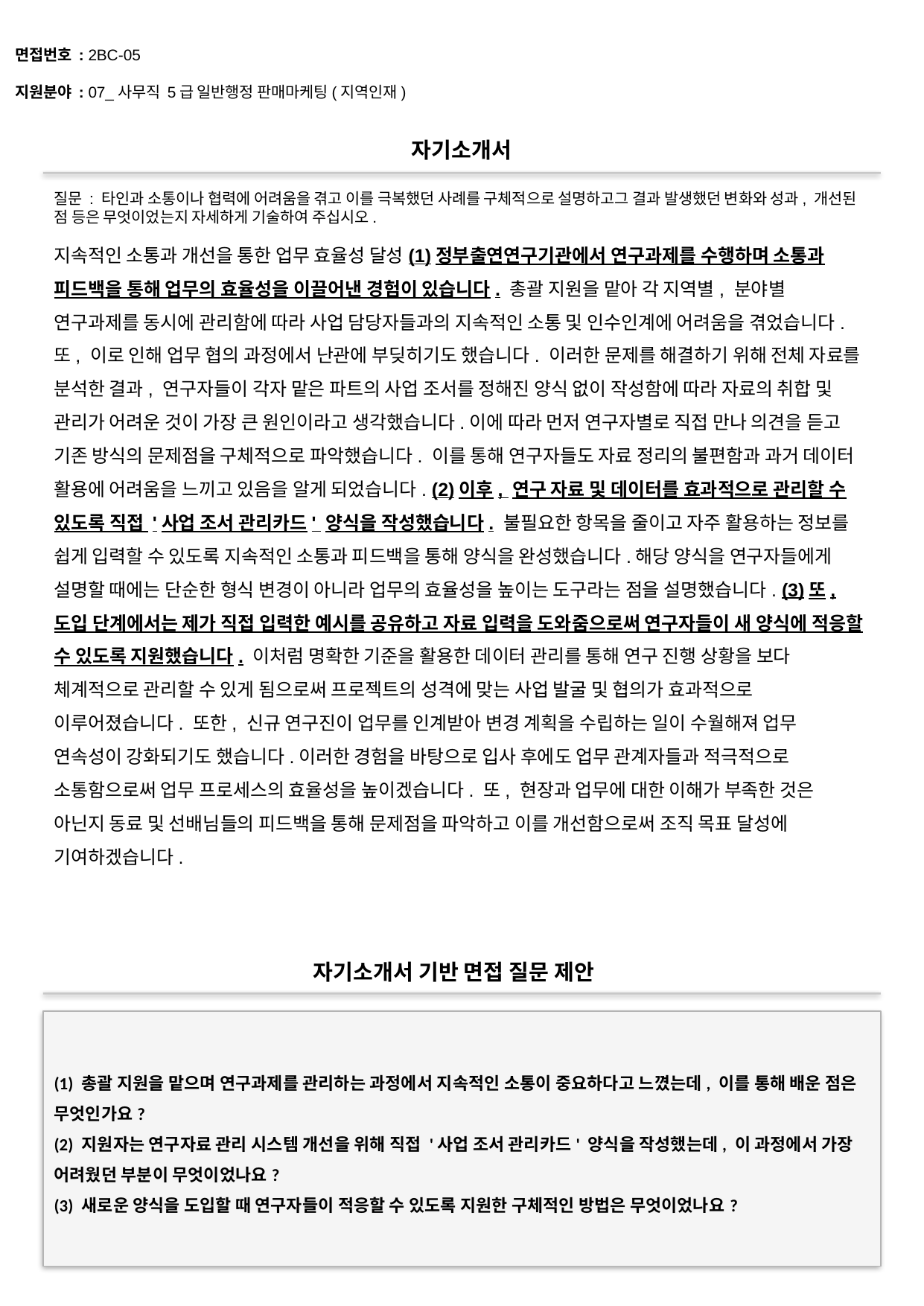

면접번호 : 2BC-05

지원분야 : 07_사무직 5급 일반행정 판매마케팅(지역인재)
#

자기소개서

질문 : 타인과 소통이나 협력에 어려움을 겪고 이를 극복했던 사례를 구체적으로 설명하고그 결과 발생했던 변화와 성과, 개선된 점 등은 무엇이었는지 자세하게 기술하여 주십시오.

지속적인 소통과 개선을 통한 업무 효율성 달성(1)정부출연연구기관에서 연구과제를 수행하며 소통과 피드백을 통해 업무의 효율성을 이끌어낸 경험이 있습니다. 총괄 지원을 맡아 각 지역별, 분야별 연구과제를 동시에 관리함에 따라 사업 담당자들과의 지속적인 소통 및 인수인계에 어려움을 겪었습니다. 또, 이로 인해 업무 협의 과정에서 난관에 부딪히기도 했습니다. 이러한 문제를 해결하기 위해 전체 자료를 분석한 결과, 연구자들이 각자 맡은 파트의 사업 조서를 정해진 양식 없이 작성함에 따라 자료의 취합 및 관리가 어려운 것이 가장 큰 원인이라고 생각했습니다.이에 따라 먼저 연구자별로 직접 만나 의견을 듣고 기존 방식의 문제점을 구체적으로 파악했습니다. 이를 통해 연구자들도 자료 정리의 불편함과 과거 데이터 활용에 어려움을 느끼고 있음을 알게 되었습니다. (2)이후, 연구 자료 및 데이터를 효과적으로 관리할 수 있도록 직접 '사업 조서 관리카드' 양식을 작성했습니다. 불필요한 항목을 줄이고 자주 활용하는 정보를 쉽게 입력할 수 있도록 지속적인 소통과 피드백을 통해 양식을 완성했습니다.해당 양식을 연구자들에게 설명할 때에는 단순한 형식 변경이 아니라 업무의 효율성을 높이는 도구라는 점을 설명했습니다. (3)또, 도입 단계에서는 제가 직접 입력한 예시를 공유하고 자료 입력을 도와줌으로써 연구자들이 새 양식에 적응할 수 있도록 지원했습니다. 이처럼 명확한 기준을 활용한 데이터 관리를 통해 연구 진행 상황을 보다 체계적으로 관리할 수 있게 됨으로써 프로젝트의 성격에 맞는 사업 발굴 및 협의가 효과적으로 이루어졌습니다. 또한, 신규 연구진이 업무를 인계받아 변경 계획을 수립하는 일이 수월해져 업무 연속성이 강화되기도 했습니다.이러한 경험을 바탕으로 입사 후에도 업무 관계자들과 적극적으로 소통함으로써 업무 프로세스의 효율성을 높이겠습니다. 또, 현장과 업무에 대한 이해가 부족한 것은 아닌지 동료 및 선배님들의 피드백을 통해 문제점을 파악하고 이를 개선함으로써 조직 목표 달성에 기여하겠습니다.

자기소개서 기반 면접 질문 제안

(1) 총괄 지원을 맡으며 연구과제를 관리하는 과정에서 지속적인 소통이 중요하다고 느꼈는데, 이를 통해 배운 점은 무엇인가요?
(2) 지원자는 연구자료 관리 시스템 개선을 위해 직접 '사업 조서 관리카드' 양식을 작성했는데, 이 과정에서 가장 어려웠던 부분이 무엇이었나요?
(3) 새로운 양식을 도입할 때 연구자들이 적응할 수 있도록 지원한 구체적인 방법은 무엇이었나요?